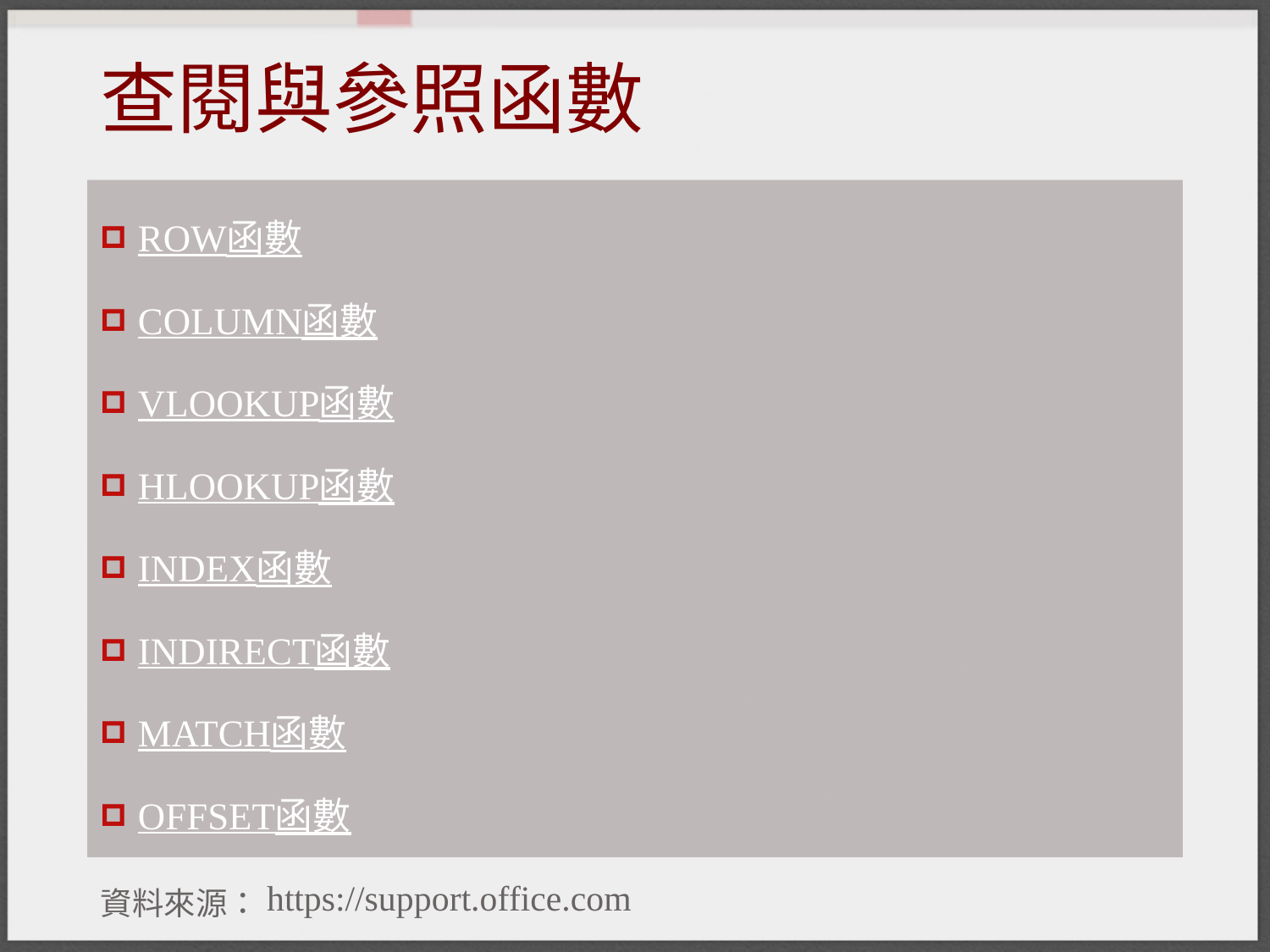

# 查閱與參照函數
ROW函數
COLUMN函數
VLOOKUP函數
HLOOKUP函數
INDEX函數
INDIRECT函數
MATCH函數
OFFSET函數

https://support.office.com